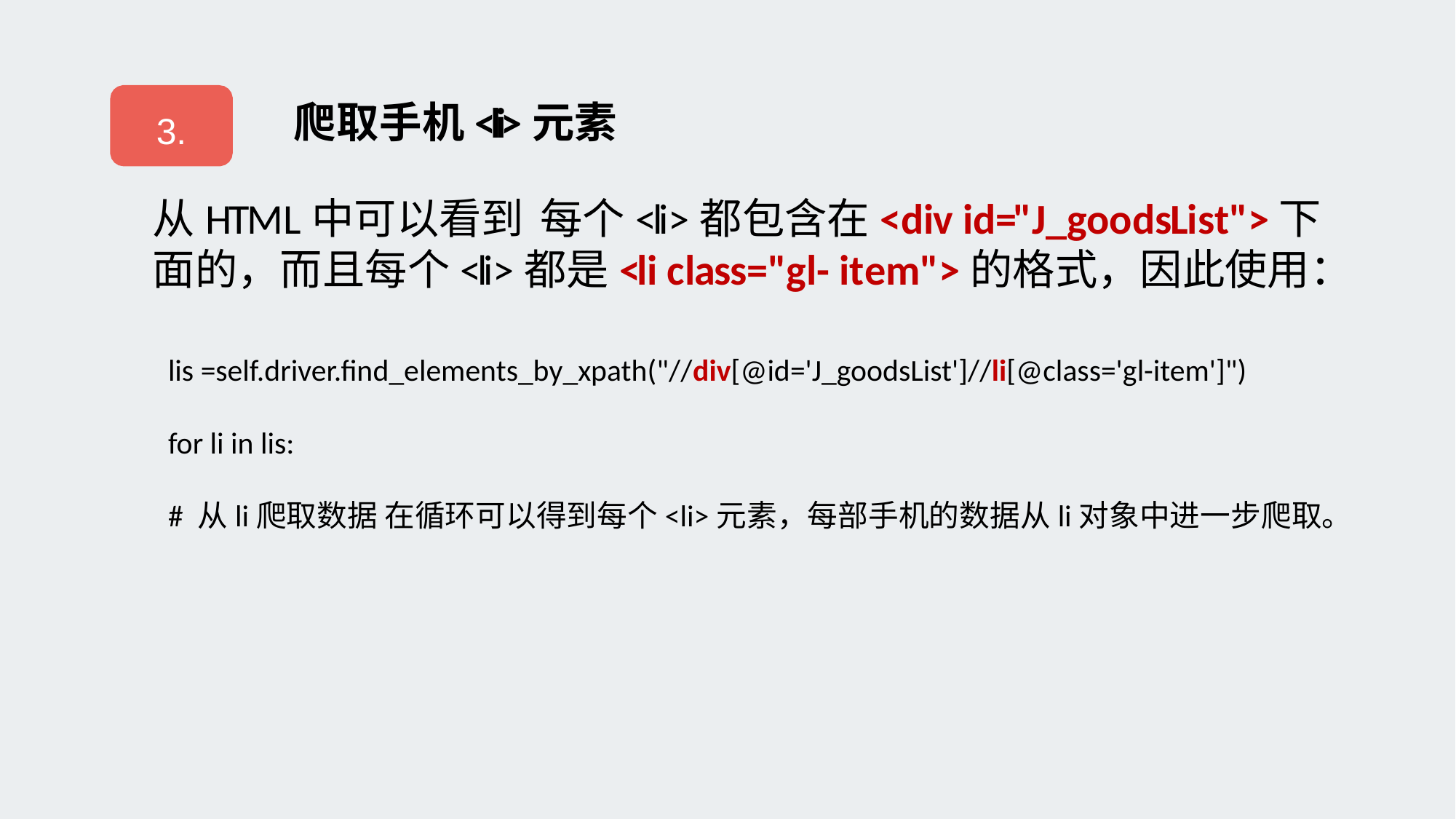

# 爬取手机<li>元素
3.
从HTML中可以看到 每个<li>都包含在<div id="J_goodsList">下面的，而且每个<li>都是<li class="gl- item">的格式，因此使用：
lis =self.driver.find_elements_by_xpath("//div[@id='J_goodsList']//li[@class='gl-item']")

for li in lis:

# 从li爬取数据 在循环可以得到每个<li>元素，每部手机的数据从li对象中进一步爬取。